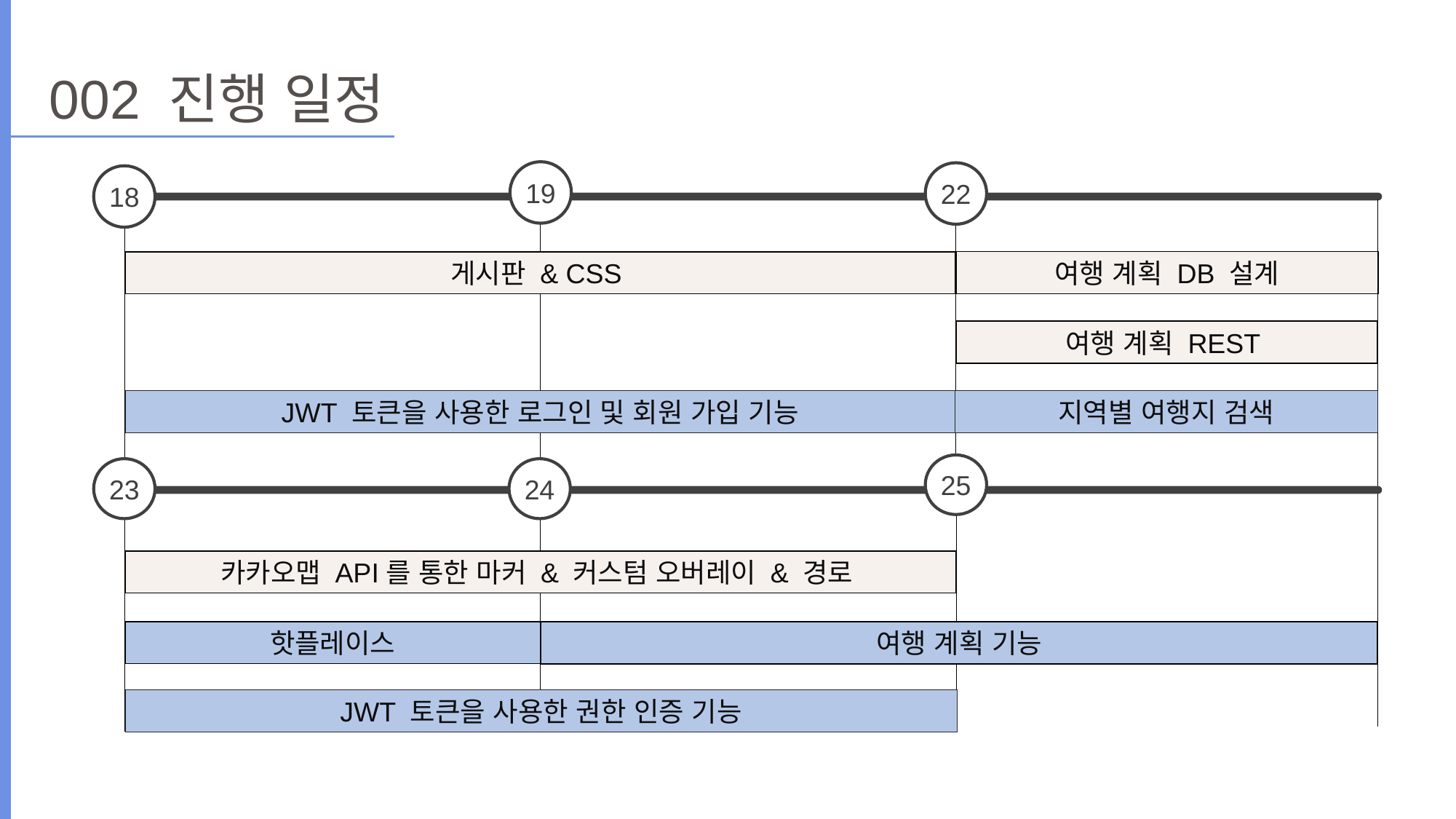

002 진행 일정
19
22
18
여행 계획 DB 설계
게시판 & CSS

여행 계획 REST
JWT 토큰을 사용한 로그인 및 회원 가입 기능
지역별 여행지 검색
25
23
24
카카오맵 API를 통한 마커 & 커스텀 오버레이 & 경로
핫플레이스
여행 계획 기능
JWT 토큰을 사용한 권한 인증 기능